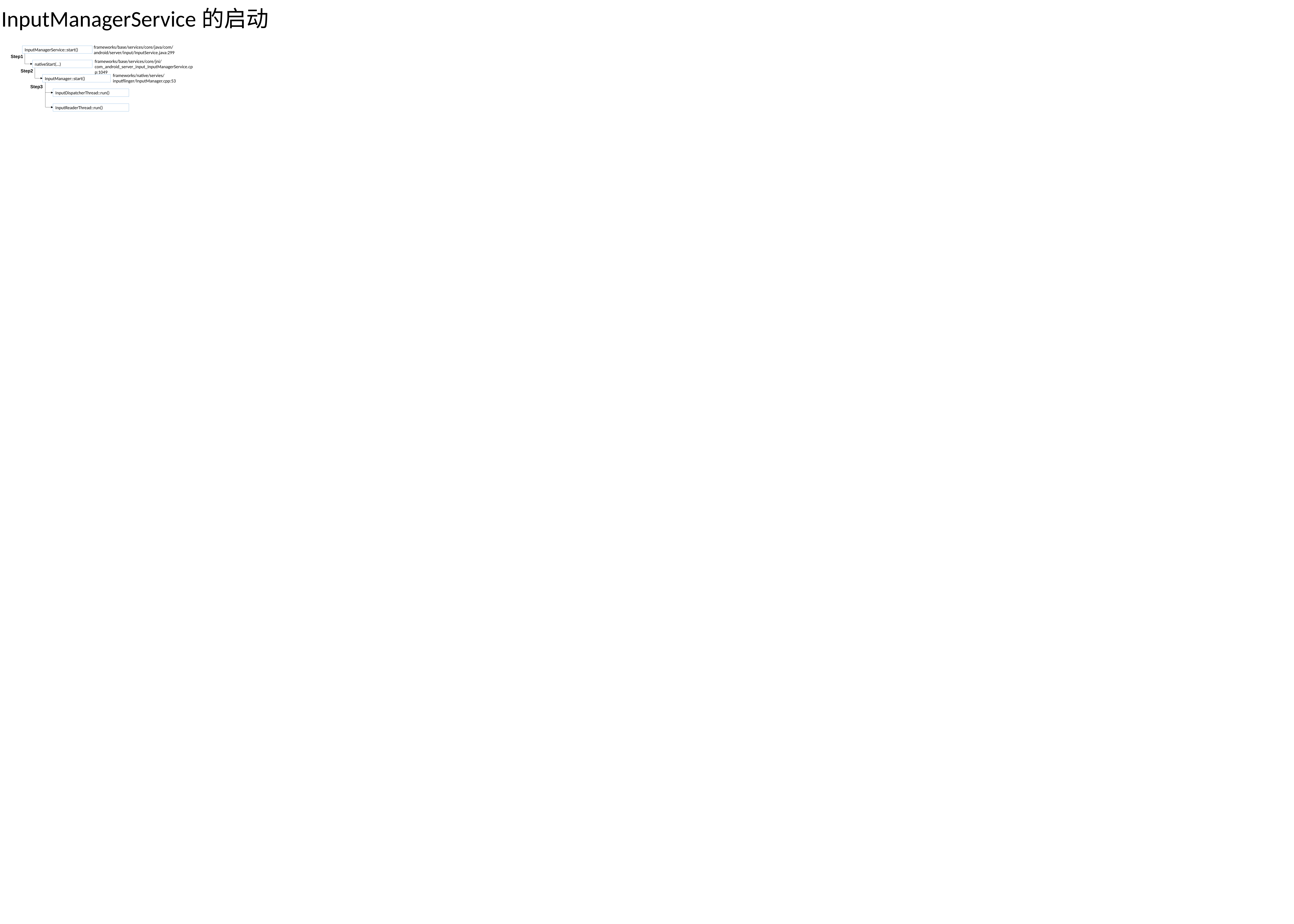

InputManagerService的启动
frameworks/base/services/core/java/com/android/server/input/InputService.java:299
InputManagerService::start()
Step1
frameworks/base/services/core/jni/com_android_server_input_InputManagerService.cpp:1049
nativeStart(…)
Step2
frameworks/native/servies/inputflinger/InputManager.cpp:53
InputManager::start()
Step3
InputDispatcherThread::run()
InputReaderThread::run()